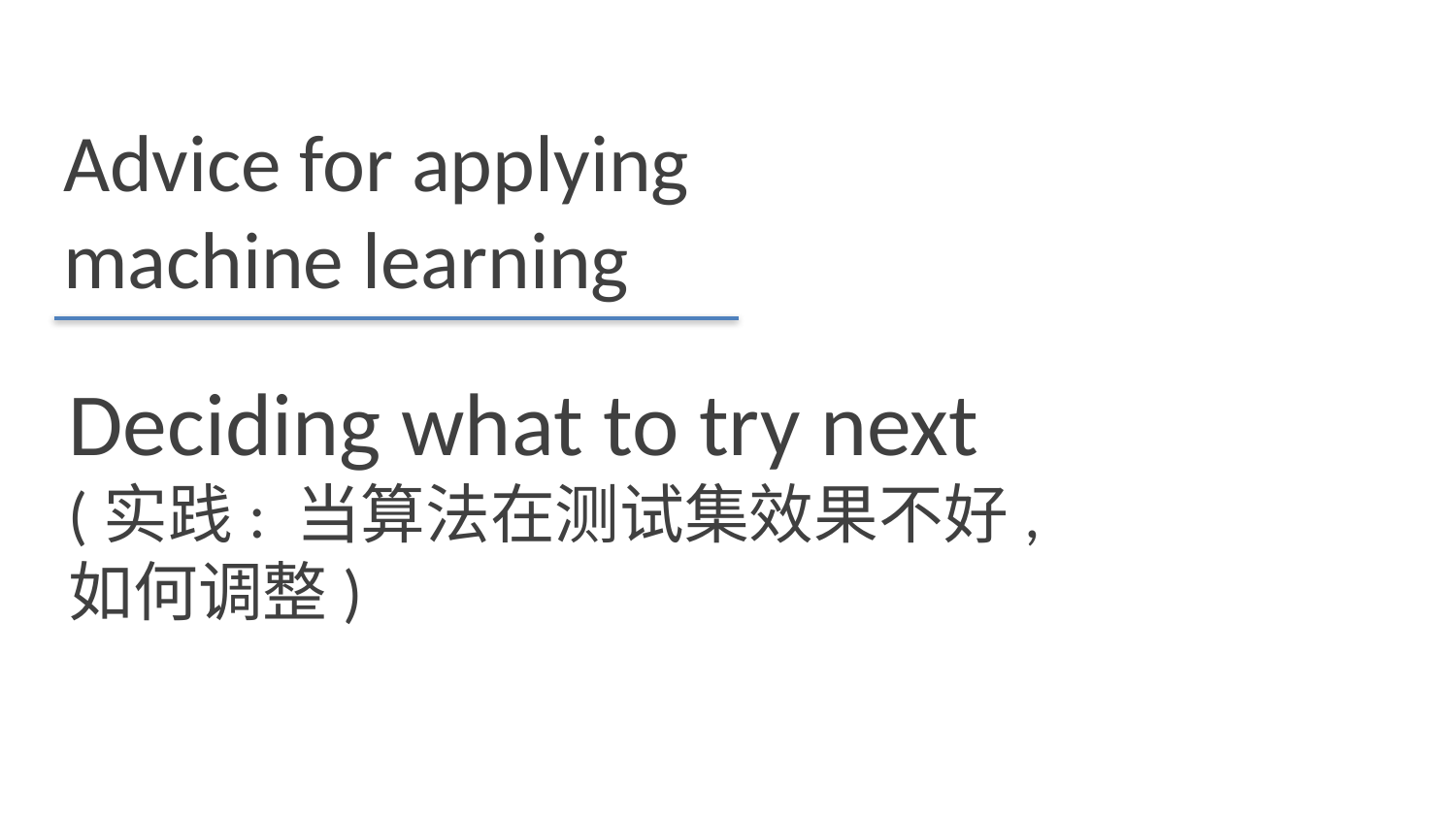

Advice for applying machine learning
Deciding what to try next (实践: 当算法在测试集效果不好,如何调整)